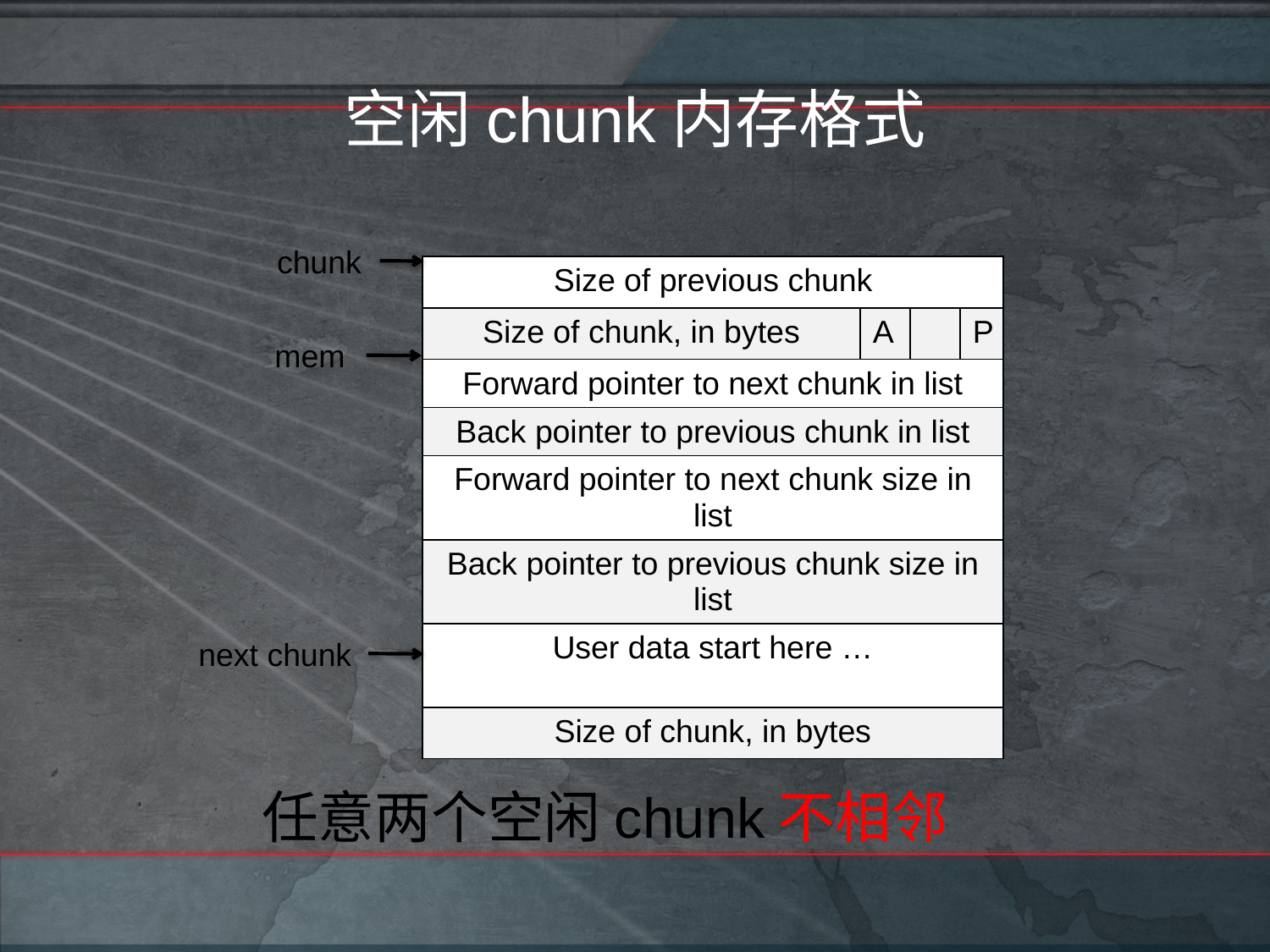

# 空闲chunk内存格式
chunk
| Size of previous chunk |  |  |  |
| --- | --- | --- | --- |
| Size of chunk, in bytes | A |  | P |
| Forward pointer to next chunk in list |  |  |  |
| Back pointer to previous chunk in list |  |  |  |
| Forward pointer to next chunk size in list |  |  |  |
| Back pointer to previous chunk size in list |  |  |  |
| User data start here … |  |  |  |
| Size of chunk, in bytes |  |  |  |
mem
next chunk
任意两个空闲chunk不相邻